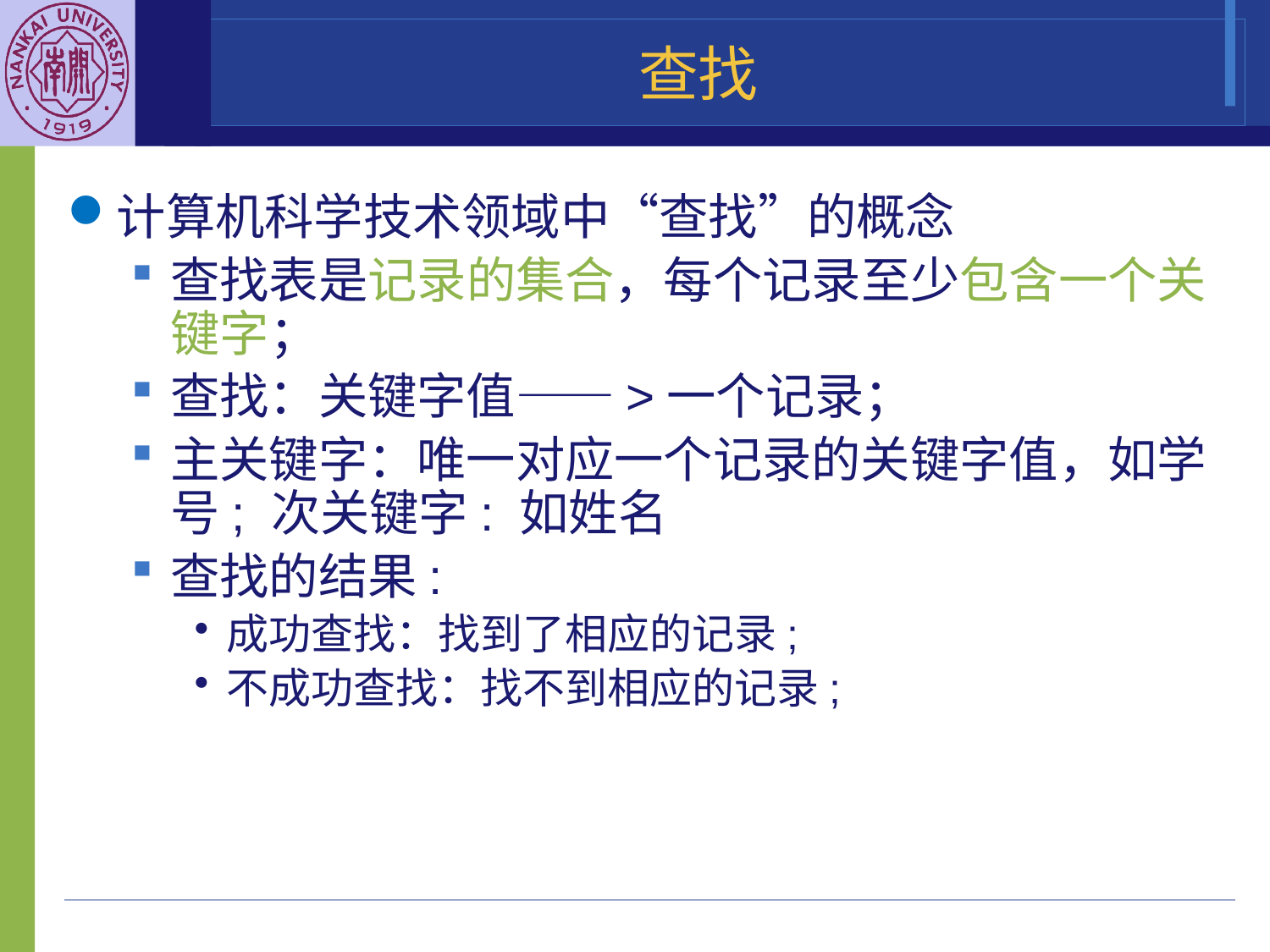

查找
计算机科学技术领域中“查找”的概念
查找表是记录的集合，每个记录至少包含一个关键字；
查找：关键字值——>一个记录；
主关键字：唯一对应一个记录的关键字值，如学号; 次关键字: 如姓名
查找的结果:
成功查找：找到了相应的记录;
不成功查找：找不到相应的记录;